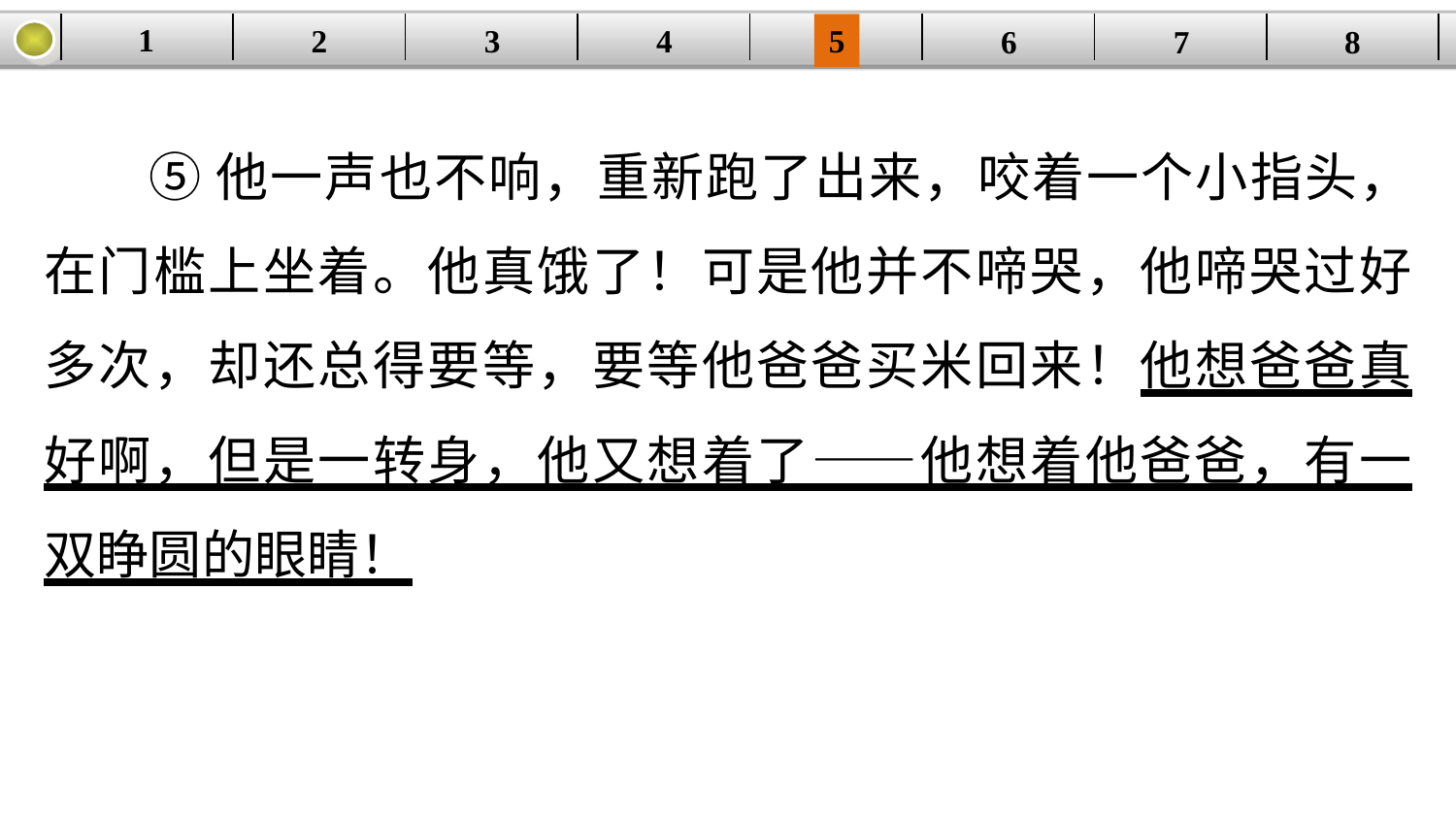

1
2
3
4
|  |  |  |  |  |  |  |  |
| --- | --- | --- | --- | --- | --- | --- | --- |
5
6
7
8

⑤他一声也不响，重新跑了出来，咬着一个小指头，在门槛上坐着。他真饿了！可是他并不啼哭，他啼哭过好多次，却还总得要等，要等他爸爸买米回来！他想爸爸真好啊，但是一转身，他又想着了——他想着他爸爸，有一双睁圆的眼睛！